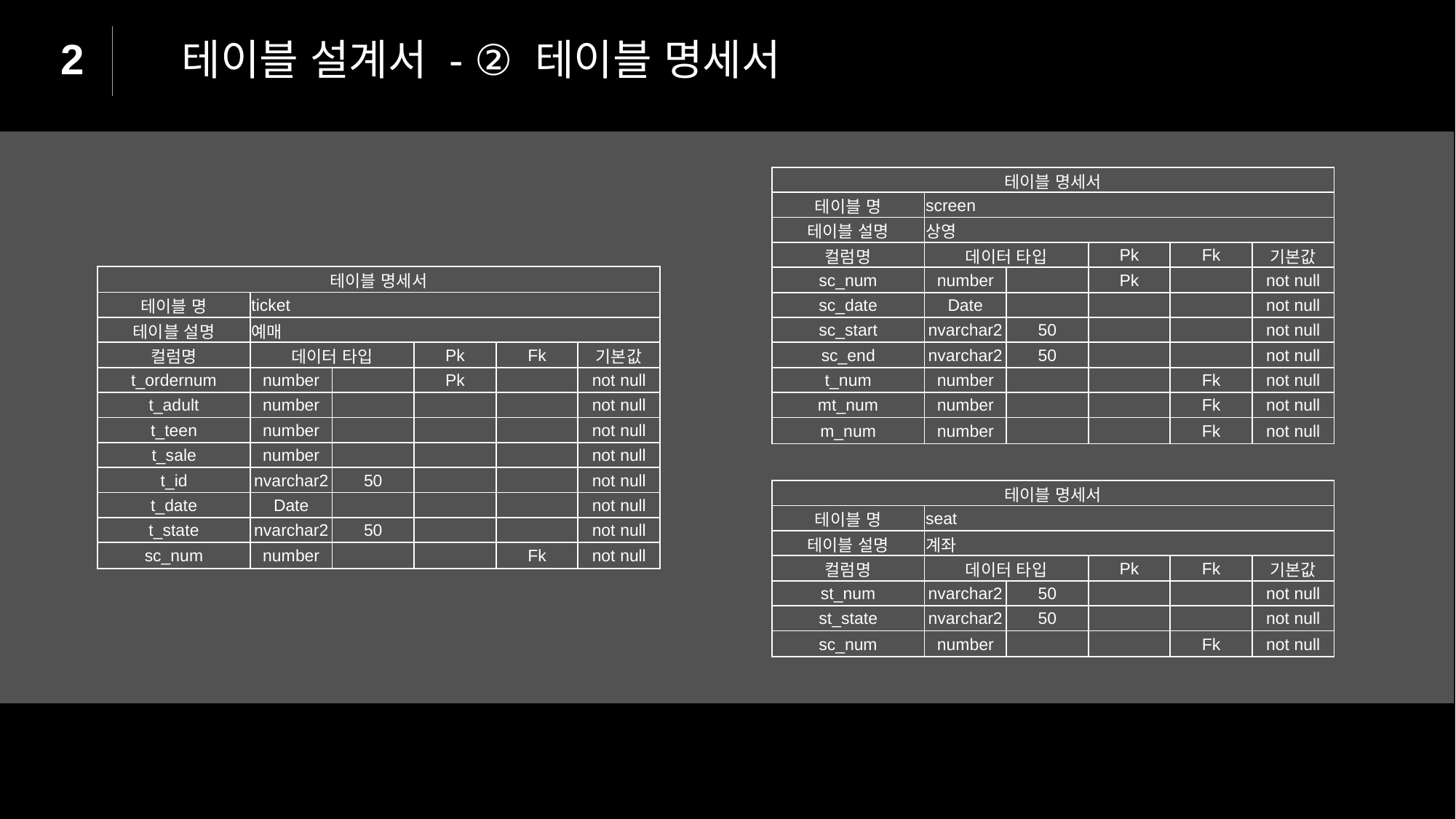

2
테이블 설계서 - ② 테이블 명세서

| 테이블 명세서 |  |  |  |  |  |
| --- | --- | --- | --- | --- | --- |
| 테이블 명 | screen |  |  |  |  |
| 테이블 설명 | 상영 |  |  |  |  |
| 컬럼명 | 데이터 타입 |  | Pk | Fk | 기본값 |
| sc\_num | number |  | Pk |  | not null |
| sc\_date | Date |  |  |  | not null |
| sc\_start | nvarchar2 | 50 |  |  | not null |
| sc\_end | nvarchar2 | 50 |  |  | not null |
| t\_num | number |  |  | Fk | not null |
| mt\_num | number |  |  | Fk | not null |
| m\_num | number |  |  | Fk | not null |
| 테이블 명세서 |  |  |  |  |  |
| --- | --- | --- | --- | --- | --- |
| 테이블 명 | ticket |  |  |  |  |
| 테이블 설명 | 예매 |  |  |  |  |
| 컬럼명 | 데이터 타입 |  | Pk | Fk | 기본값 |
| t\_ordernum | number |  | Pk |  | not null |
| t\_adult | number |  |  |  | not null |
| t\_teen | number |  |  |  | not null |
| t\_sale | number |  |  |  | not null |
| t\_id | nvarchar2 | 50 |  |  | not null |
| t\_date | Date |  |  |  | not null |
| t\_state | nvarchar2 | 50 |  |  | not null |
| sc\_num | number |  |  | Fk | not null |
| 테이블 명세서 |  |  |  |  |  |
| --- | --- | --- | --- | --- | --- |
| 테이블 명 | seat |  |  |  |  |
| 테이블 설명 | 계좌 |  |  |  |  |
| 컬럼명 | 데이터 타입 |  | Pk | Fk | 기본값 |
| st\_num | nvarchar2 | 50 |  |  | not null |
| st\_state | nvarchar2 | 50 |  |  | not null |
| sc\_num | number |  |  | Fk | not null |